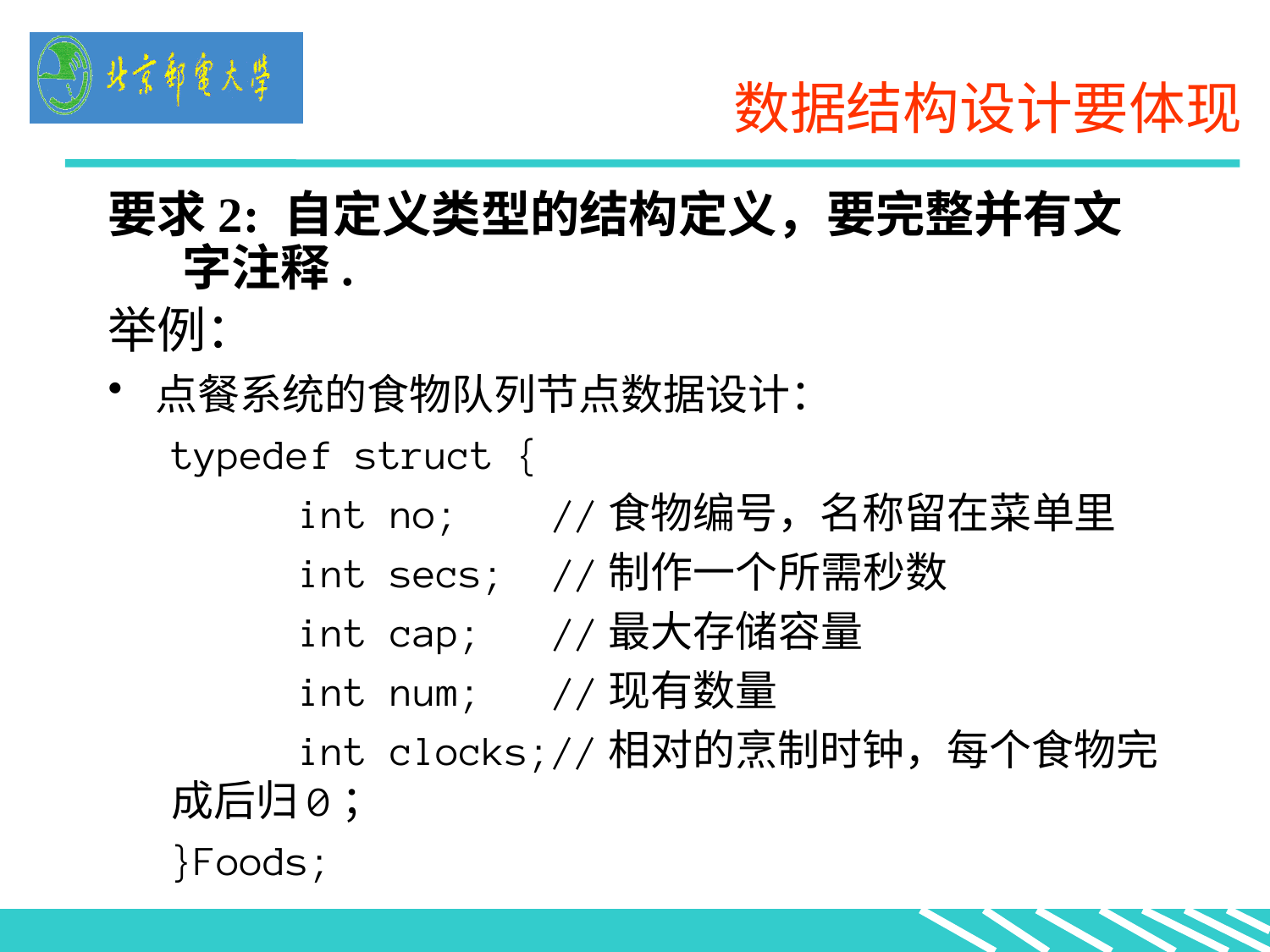

# 数据结构设计要体现
要求2: 自定义类型的结构定义，要完整并有文字注释.
举例：
点餐系统的食物队列节点数据设计：
typedef struct {
	int no;	//食物编号，名称留在菜单里
	int secs;	//制作一个所需秒数
	int cap;	//最大存储容量
	int num;	//现有数量
	int clocks;//相对的烹制时钟，每个食物完成后归0；
}Foods;